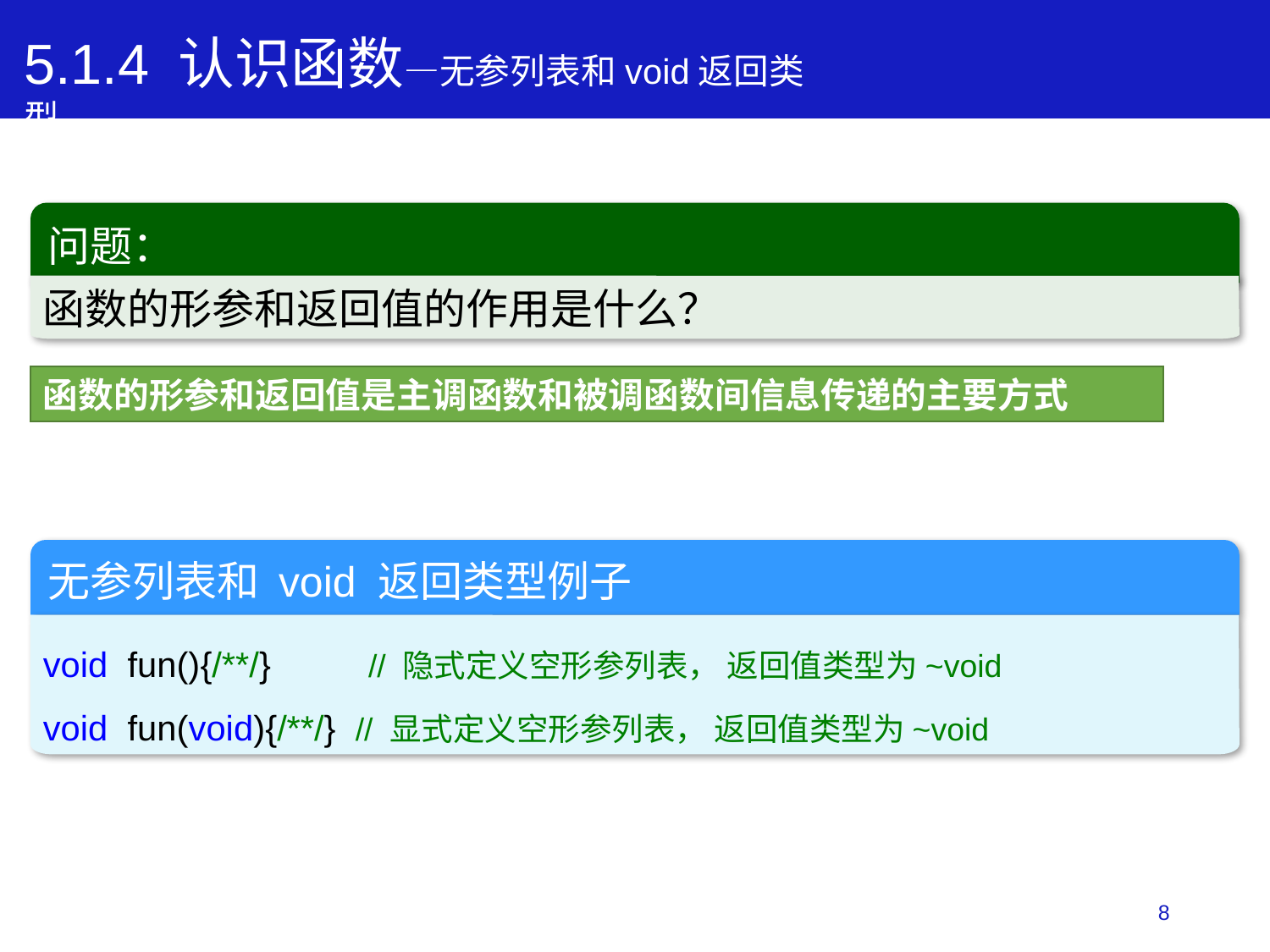

5.1.4 认识函数—无参列表和void返回类型
问题：
函数的形参和返回值的作用是什么？
学习目标
函数的形参和返回值是主调函数和被调函数间信息传递的主要方式
无参列表和 void 返回类型例子
void  fun(){/**/}          // 隐式定义空形参列表， 返回值类型为~void
void  fun(void){/**/}  // 显式定义空形参列表， 返回值类型为~void
8